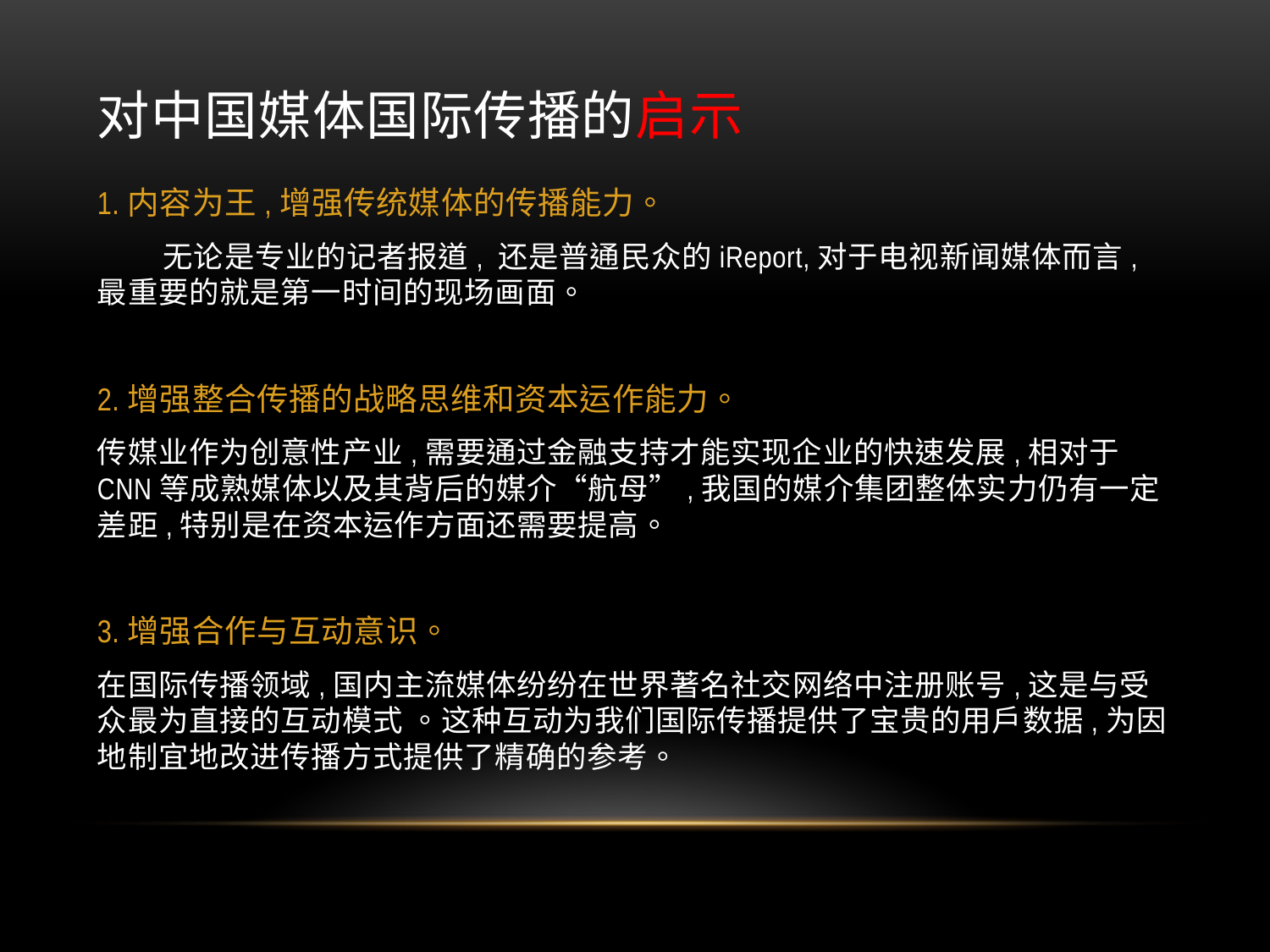

# 对中国媒体国际传播的启示
1.内容为王,增强传统媒体的传播能力。
        无论是专业的记者报道, 还是普通民众的iReport,对于电视新闻媒体而言,最重要的就是第一时间的现场画面。

2.增强整合传播的战略思维和资本运作能力。
传媒业作为创意性产业,需要通过金融支持才能实现企业的快速发展,相对于CNN等成熟媒体以及其背后的媒介“航母”,我国的媒介集团整体实力仍有一定差距,特别是在资本运作方面还需要提高。

3.增强合作与互动意识。
在国际传播领域,国内主流媒体纷纷在世界著名社交网络中注册账号,这是与受众最为直接的互动模式 。这种互动为我们国际传播提供了宝贵的用户数据,为因地制宜地改进传播方式提供了精确的参考。